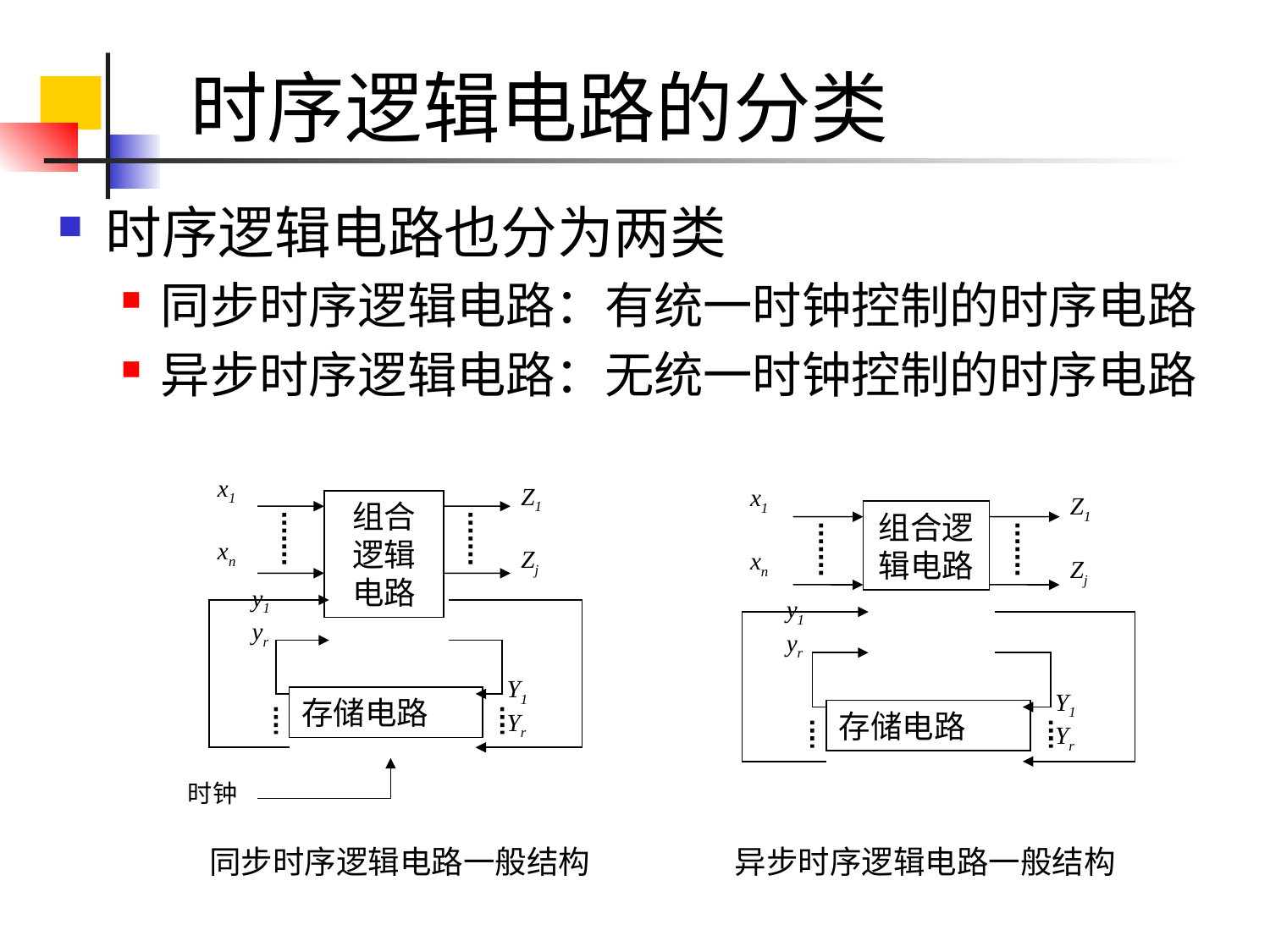

# 时序逻辑电路的分类
时序逻辑电路也分为两类
同步时序逻辑电路：有统一时钟控制的时序电路
异步时序逻辑电路：无统一时钟控制的时序电路
x1

xn
Z1

Zj
组合逻辑电路

y1
yr

Y1
Yr
存储电路

时钟
x1

xn
Z1

Zj
组合逻辑电路

y1
yr

Y1
Yr
存储电路

同步时序逻辑电路一般结构
异步时序逻辑电路一般结构